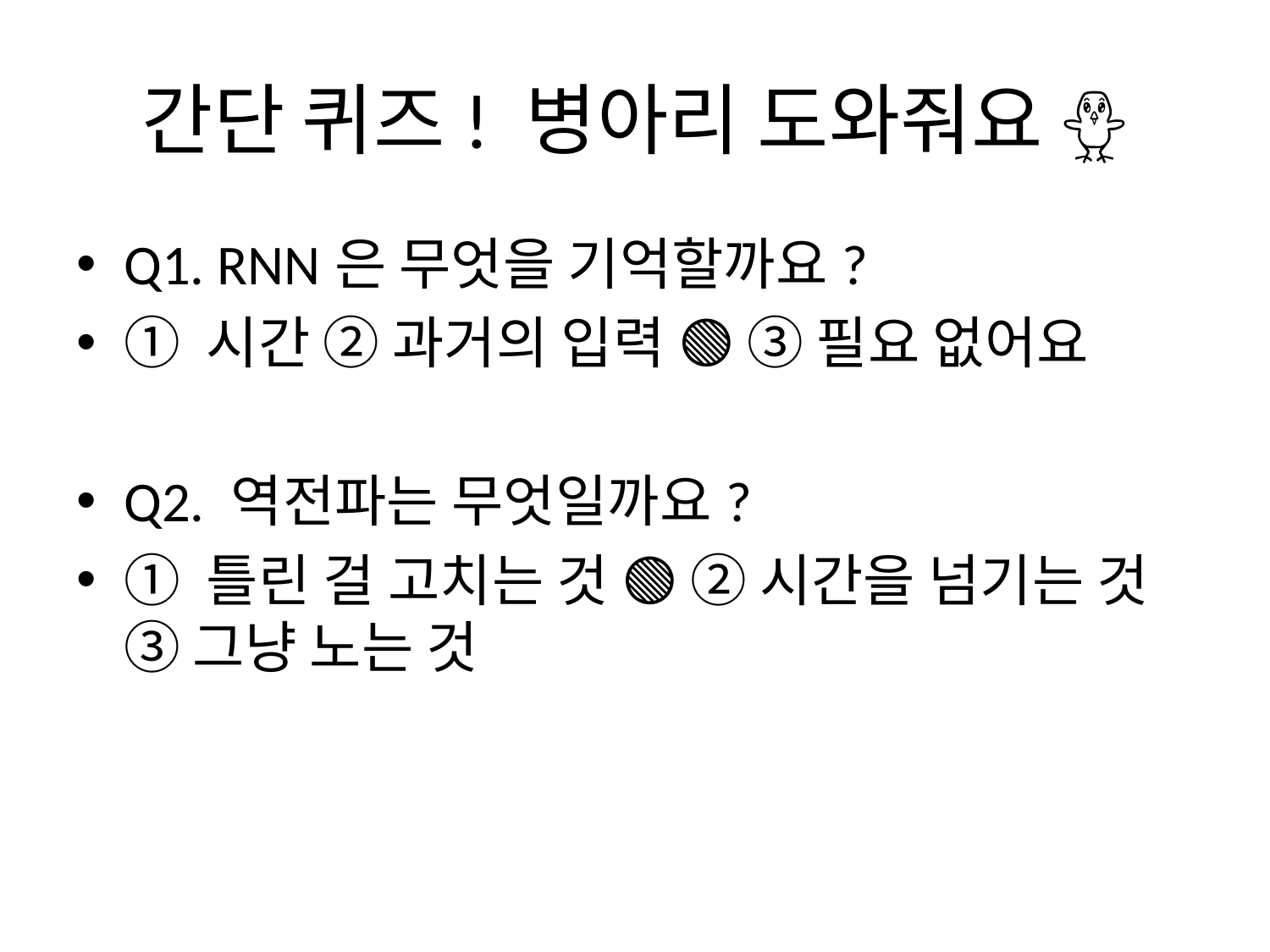

# 간단 퀴즈! 병아리 도와줘요 🐥
Q1. RNN은 무엇을 기억할까요?
① 시간 ② 과거의 입력 🟢 ③ 필요 없어요

Q2. 역전파는 무엇일까요?
① 틀린 걸 고치는 것 🟢 ② 시간을 넘기는 것 ③ 그냥 노는 것